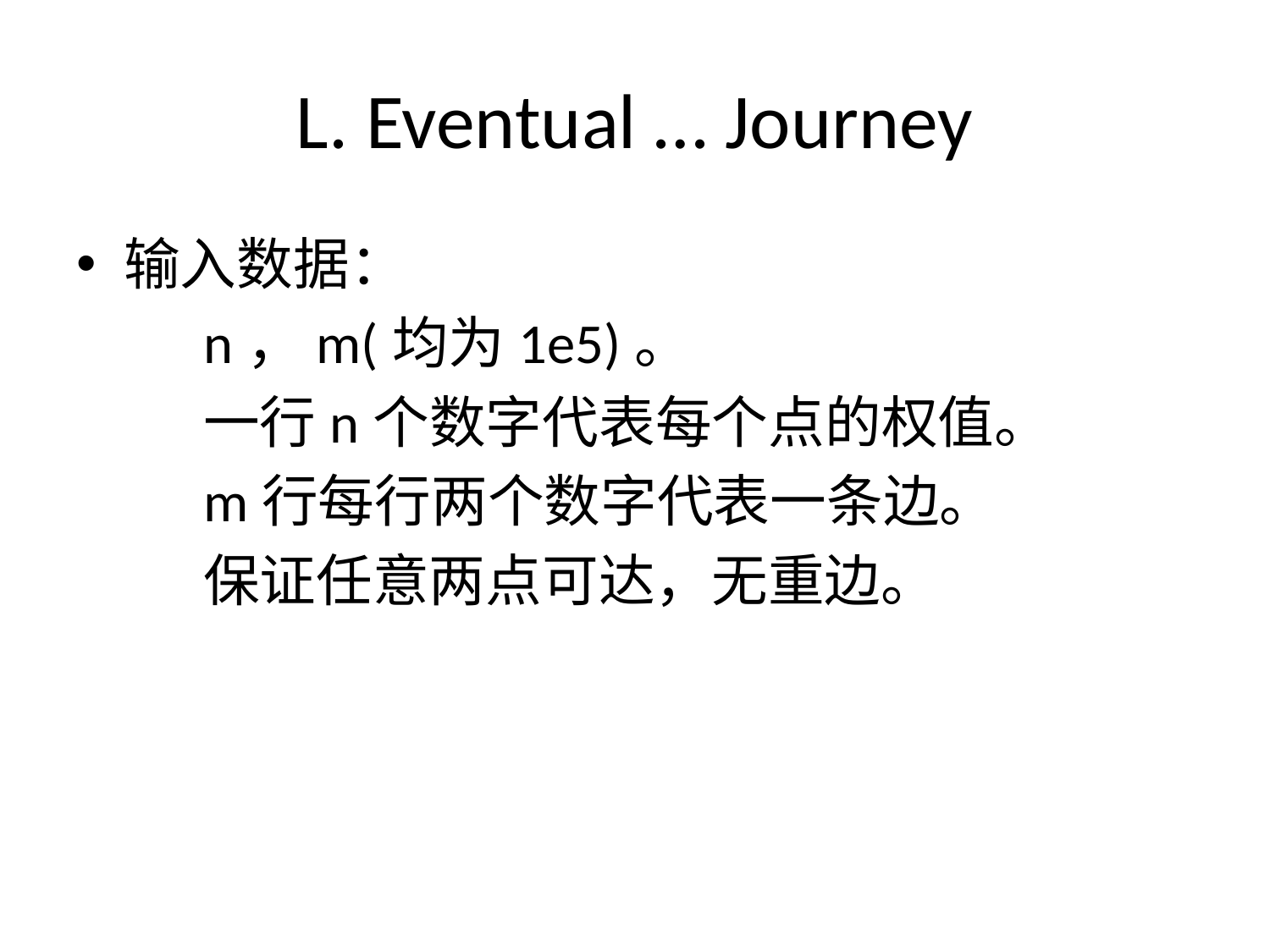

# L. Eventual … Journey
输入数据：
	n，m(均为1e5)。
	一行n个数字代表每个点的权值。
	m行每行两个数字代表一条边。
	保证任意两点可达，无重边。